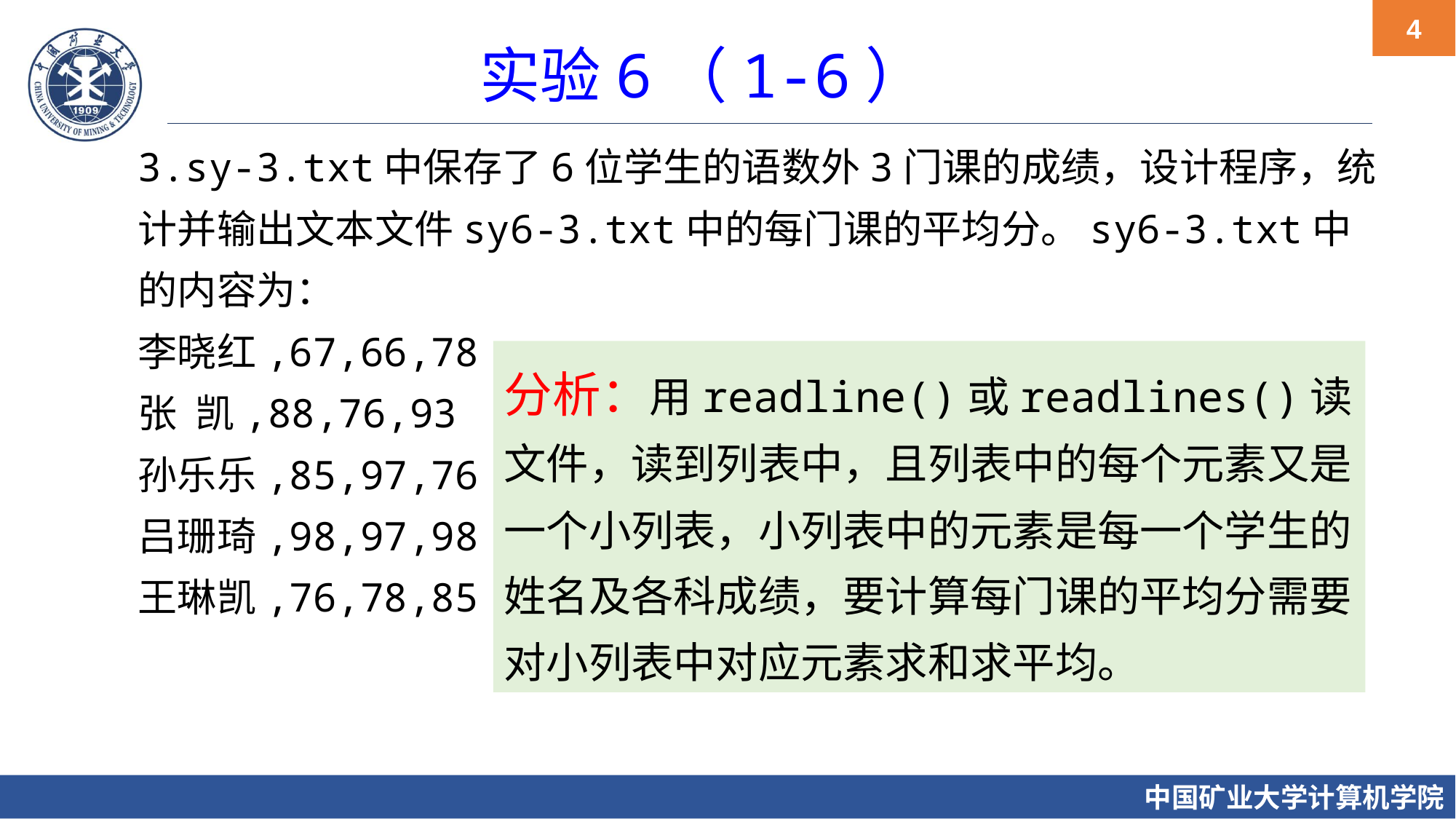

实验6（1-6）
3.sy-3.txt中保存了6位学生的语数外3门课的成绩，设计程序，统计并输出文本文件sy6-3.txt中的每门课的平均分。sy6-3.txt中的内容为：
李晓红,67,66,78
张  凯,88,76,93
孙乐乐,85,97,76
吕珊琦,98,97,98
王琳凯,76,78,85
分析：用readline()或readlines()读文件，读到列表中，且列表中的每个元素又是一个小列表，小列表中的元素是每一个学生的姓名及各科成绩，要计算每门课的平均分需要对小列表中对应元素求和求平均。